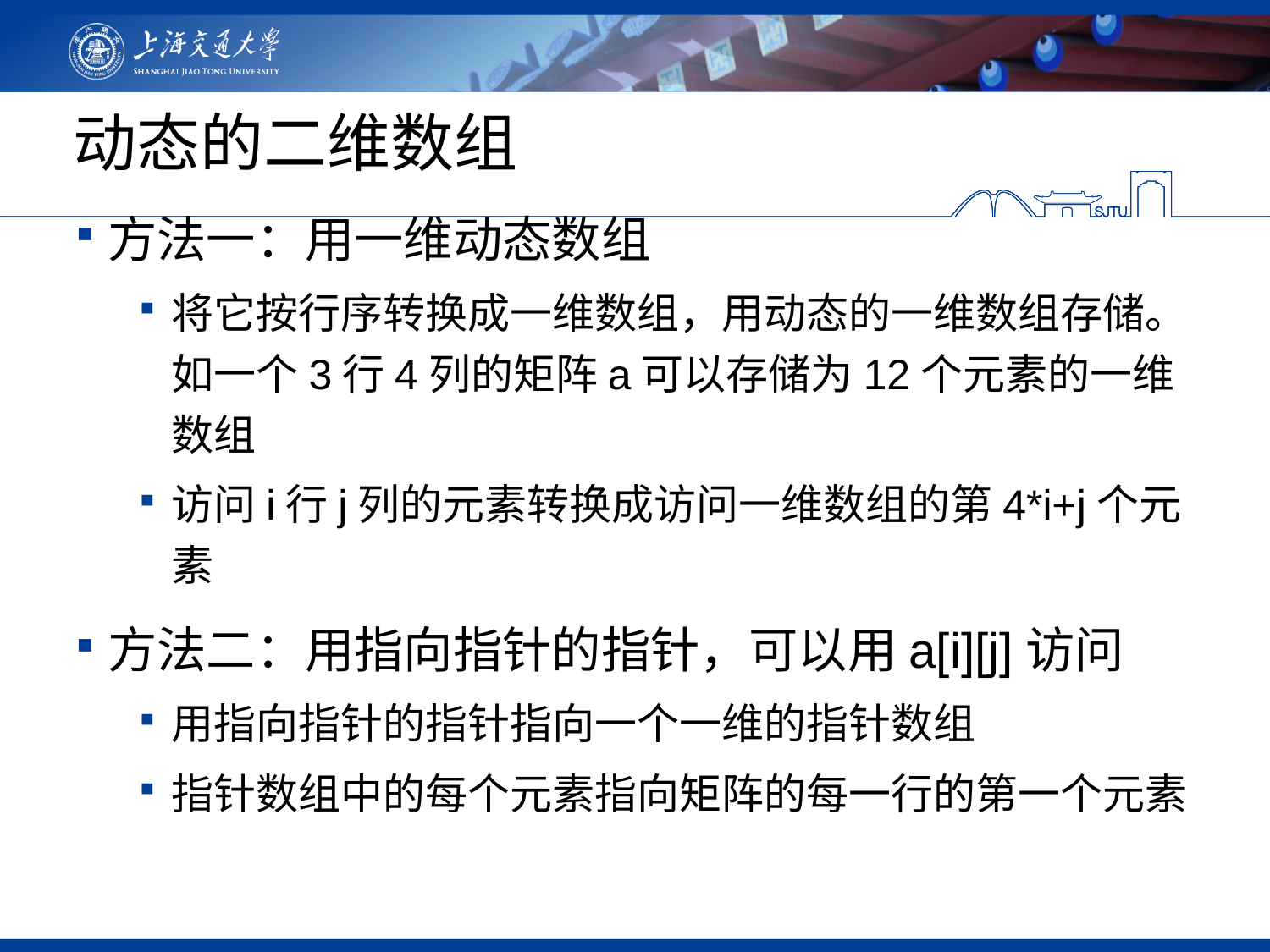

# 动态的二维数组
方法一：用一维动态数组
将它按行序转换成一维数组，用动态的一维数组存储。如一个3行4列的矩阵a可以存储为12个元素的一维数组
访问i行j列的元素转换成访问一维数组的第4*i+j个元素
方法二：用指向指针的指针，可以用a[i][j]访问
用指向指针的指针指向一个一维的指针数组
指针数组中的每个元素指向矩阵的每一行的第一个元素